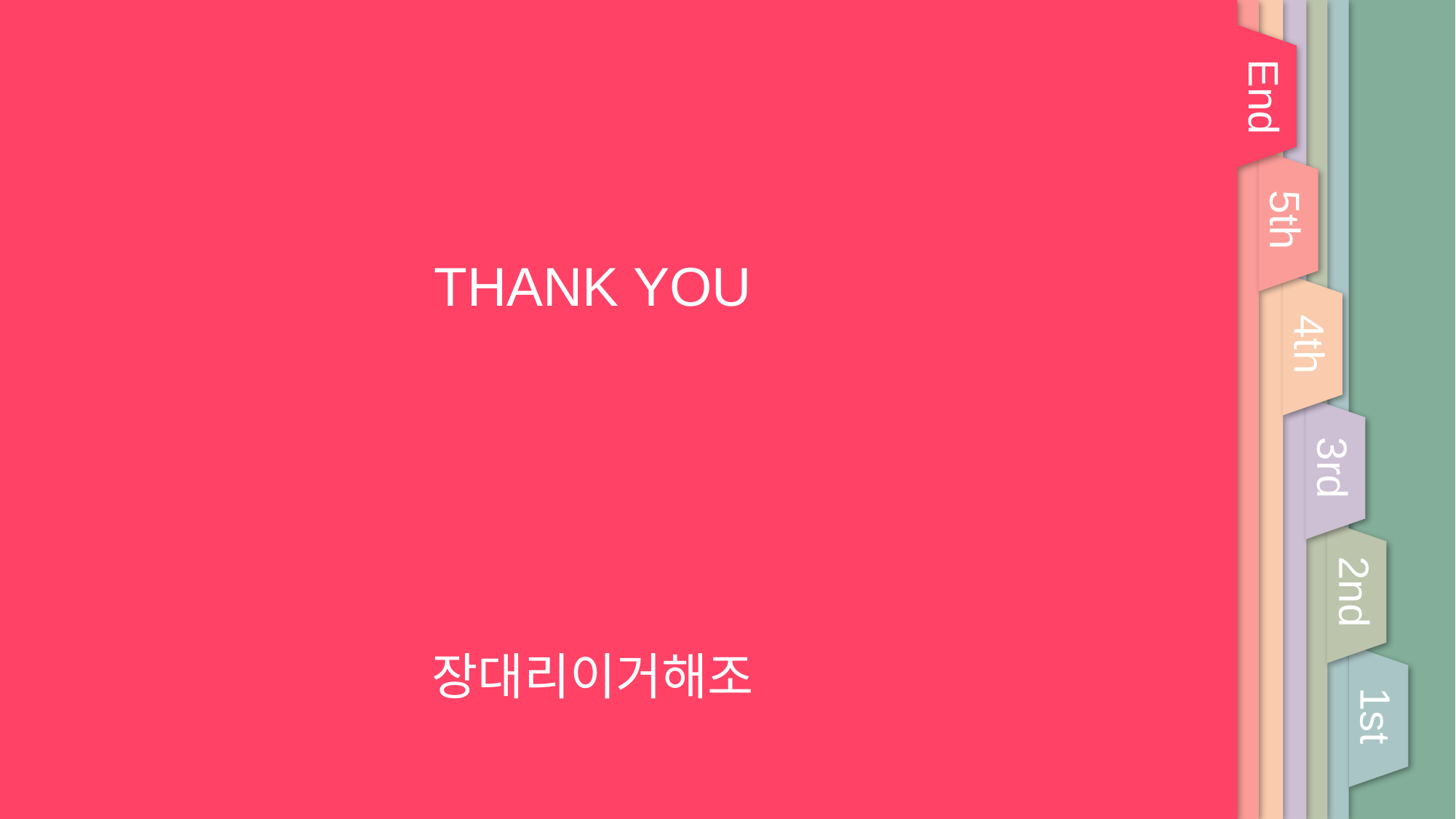

End
5th

THANK YOU

장대리이거해조

4th

3rd

2nd

1st